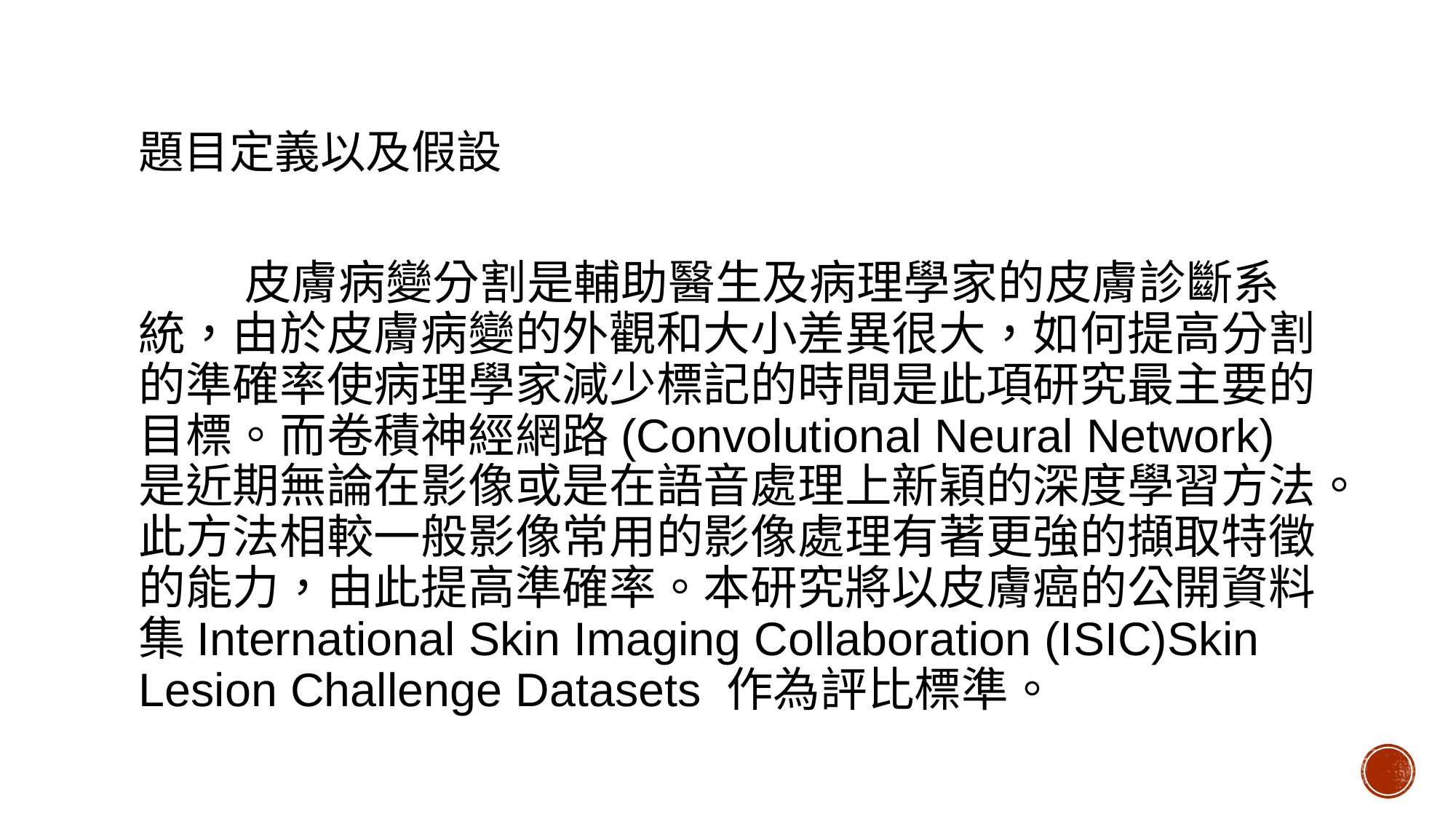

# 題目定義以及假設
	皮膚病變分割是輔助醫生及病理學家的皮膚診斷系統，由於皮膚病變的外觀和大小差異很大，如何提高分割的準確率使病理學家減少標記的時間是此項研究最主要的目標。而卷積神經網路(Convolutional Neural Network)是近期無論在影像或是在語音處理上新穎的深度學習方法。此方法相較一般影像常用的影像處理有著更強的擷取特徵的能力，由此提高準確率。本研究將以皮膚癌的公開資料集International Skin Imaging Collaboration (ISIC)Skin Lesion Challenge Datasets 作為評比標準。